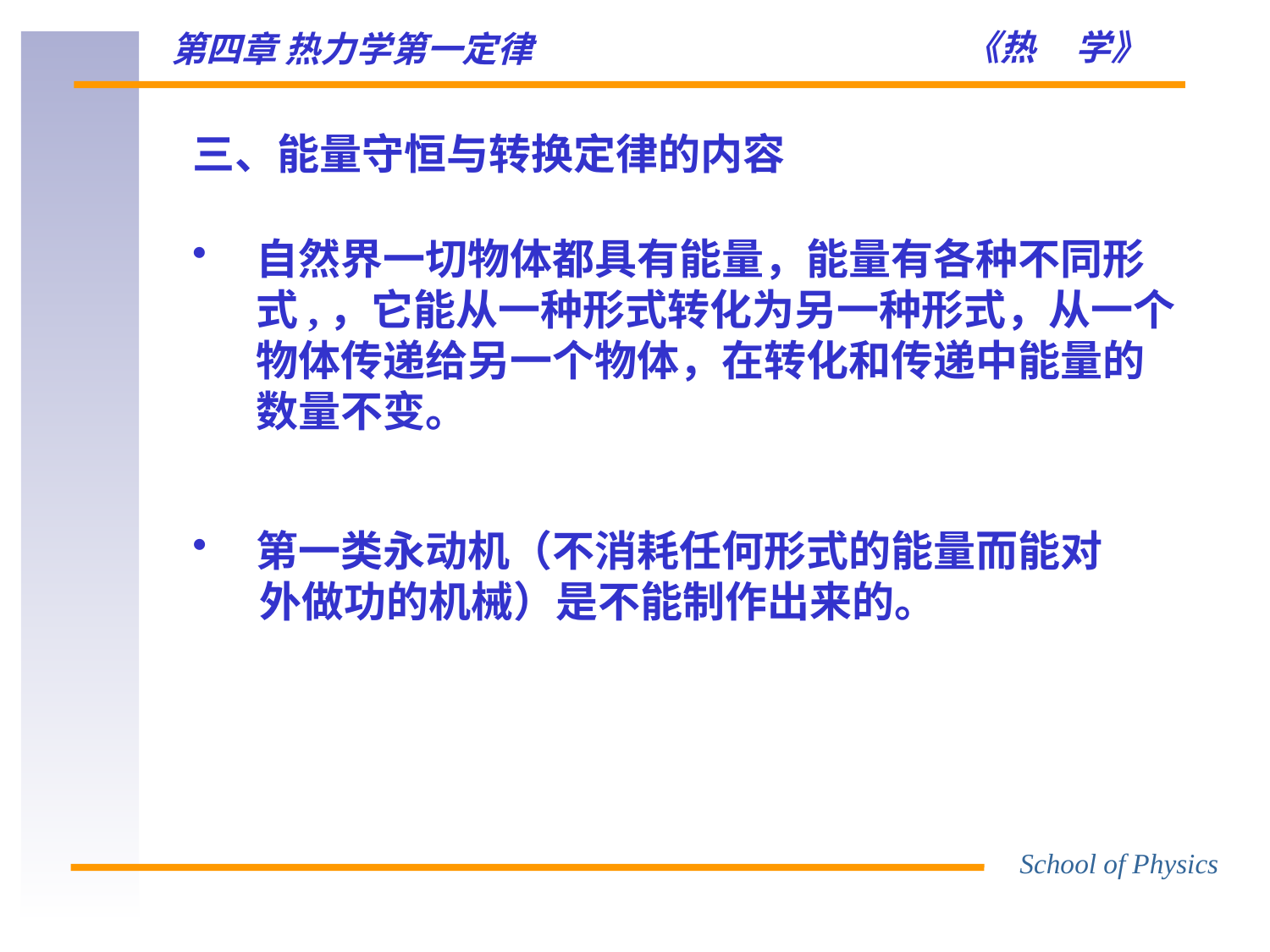

三、能量守恒与转换定律的内容
自然界一切物体都具有能量，能量有各种不同形式,，它能从一种形式转化为另一种形式，从一个物体传递给另一个物体，在转化和传递中能量的数量不变。
第一类永动机（不消耗任何形式的能量而能对
      外做功的机械）是不能制作出来的。